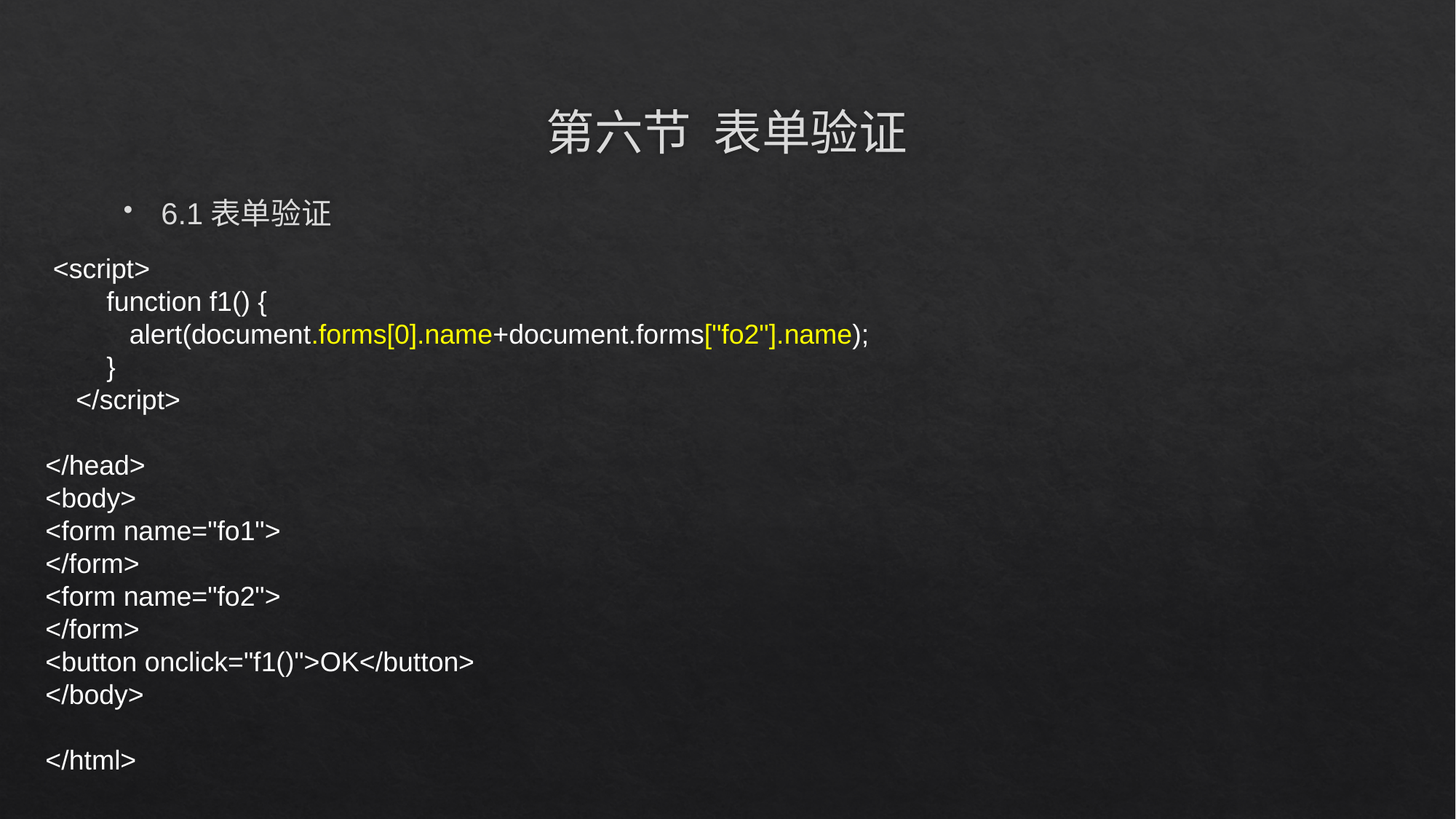

# 第六节  表单验证
6.1表单验证
 <script>
        function f1() {
           alert(document.forms[0].name+document.forms["fo2"].name);
        }
    </script>

</head>
<body>
<form name="fo1">
</form>
<form name="fo2">
</form>
<button onclick="f1()">OK</button>
</body>

</html>